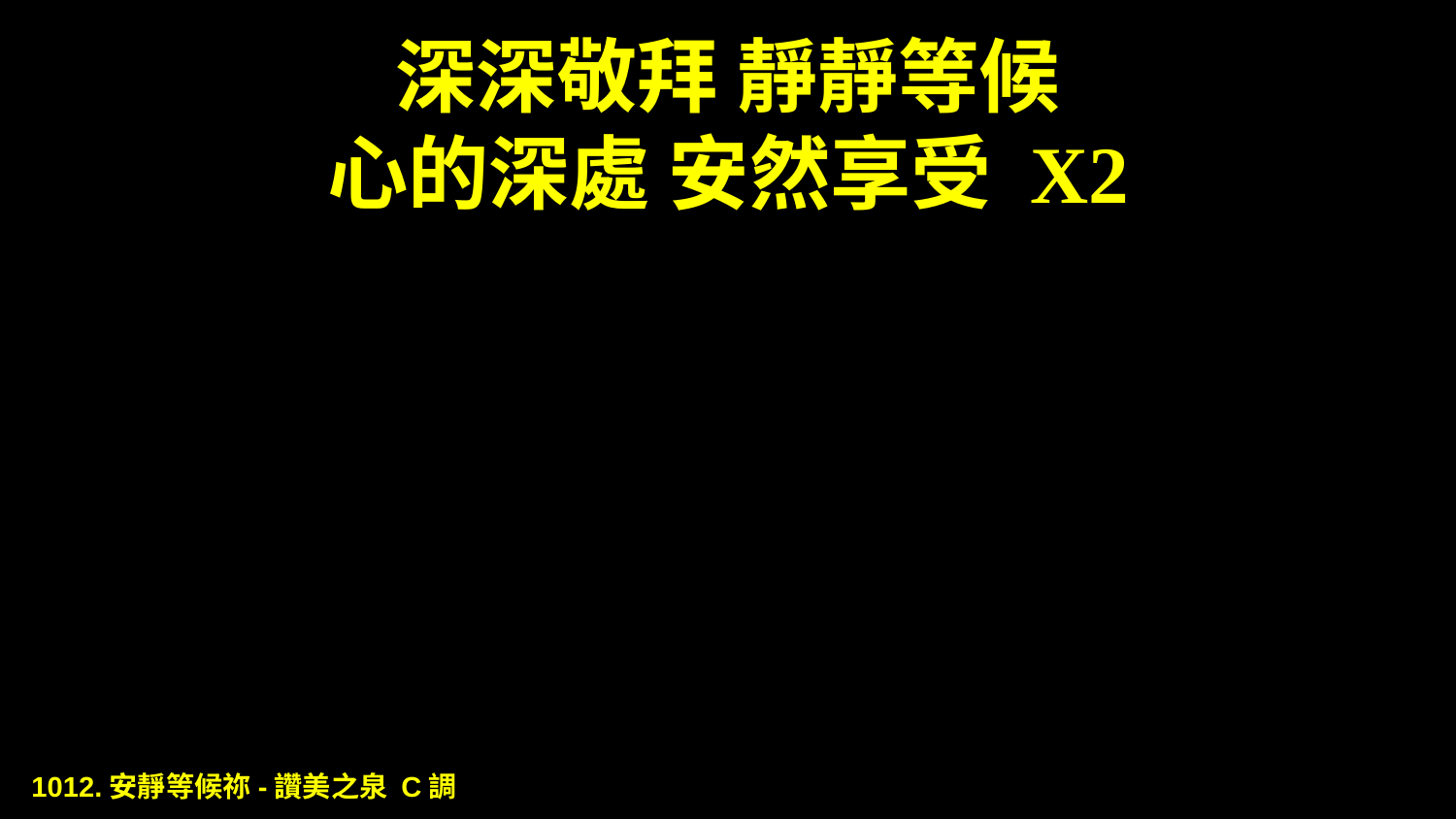

# 深深敬拜 靜靜等候 心的深處 安然享受 X2
1012.安靜等候祢-讚美之泉 C調